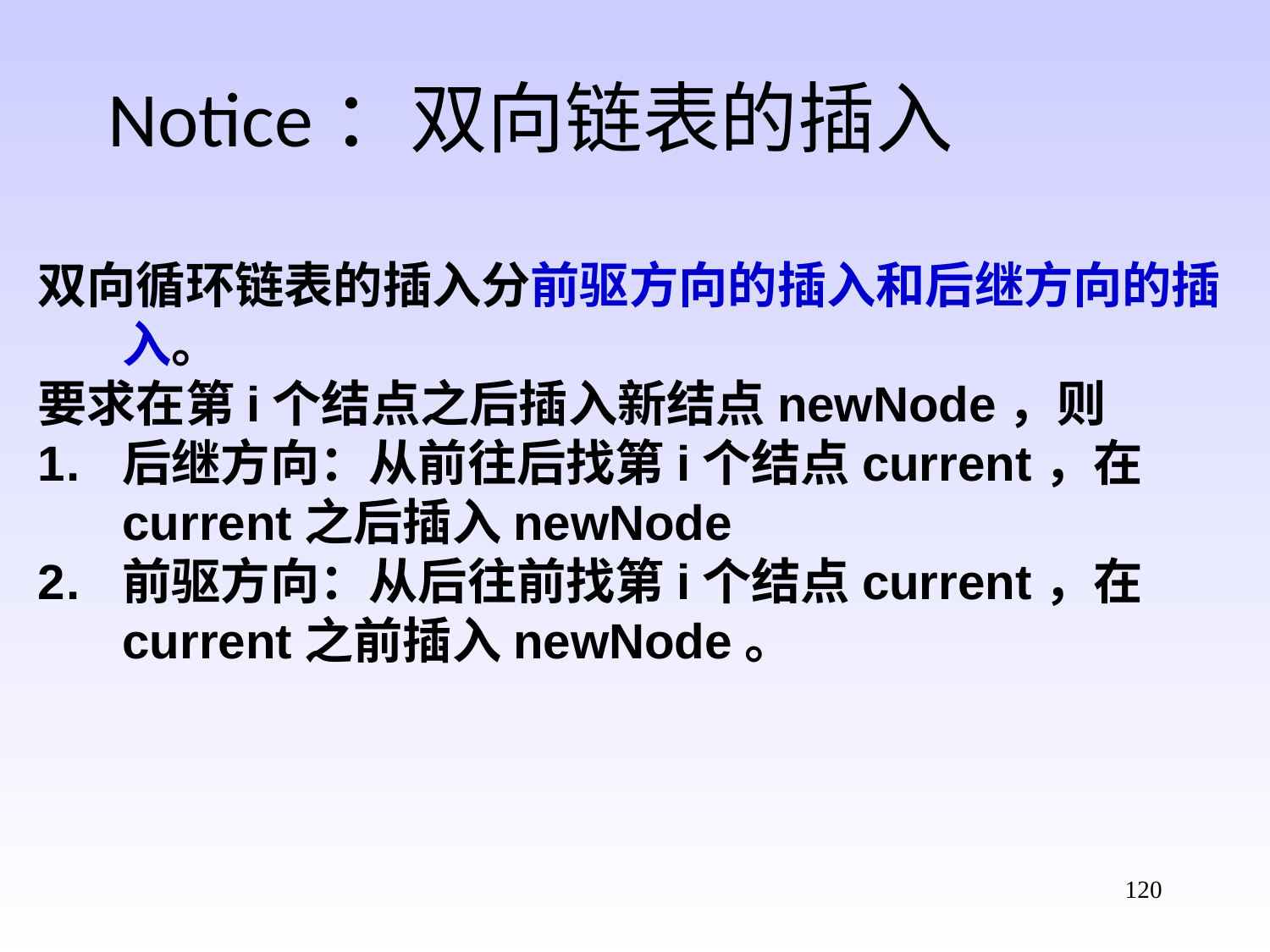

Notice：双向链表的插入
双向循环链表的插入分前驱方向的插入和后继方向的插入。
要求在第i个结点之后插入新结点newNode，则
后继方向：从前往后找第i个结点current，在current之后插入newNode
前驱方向：从后往前找第i个结点current，在current之前插入newNode。
120